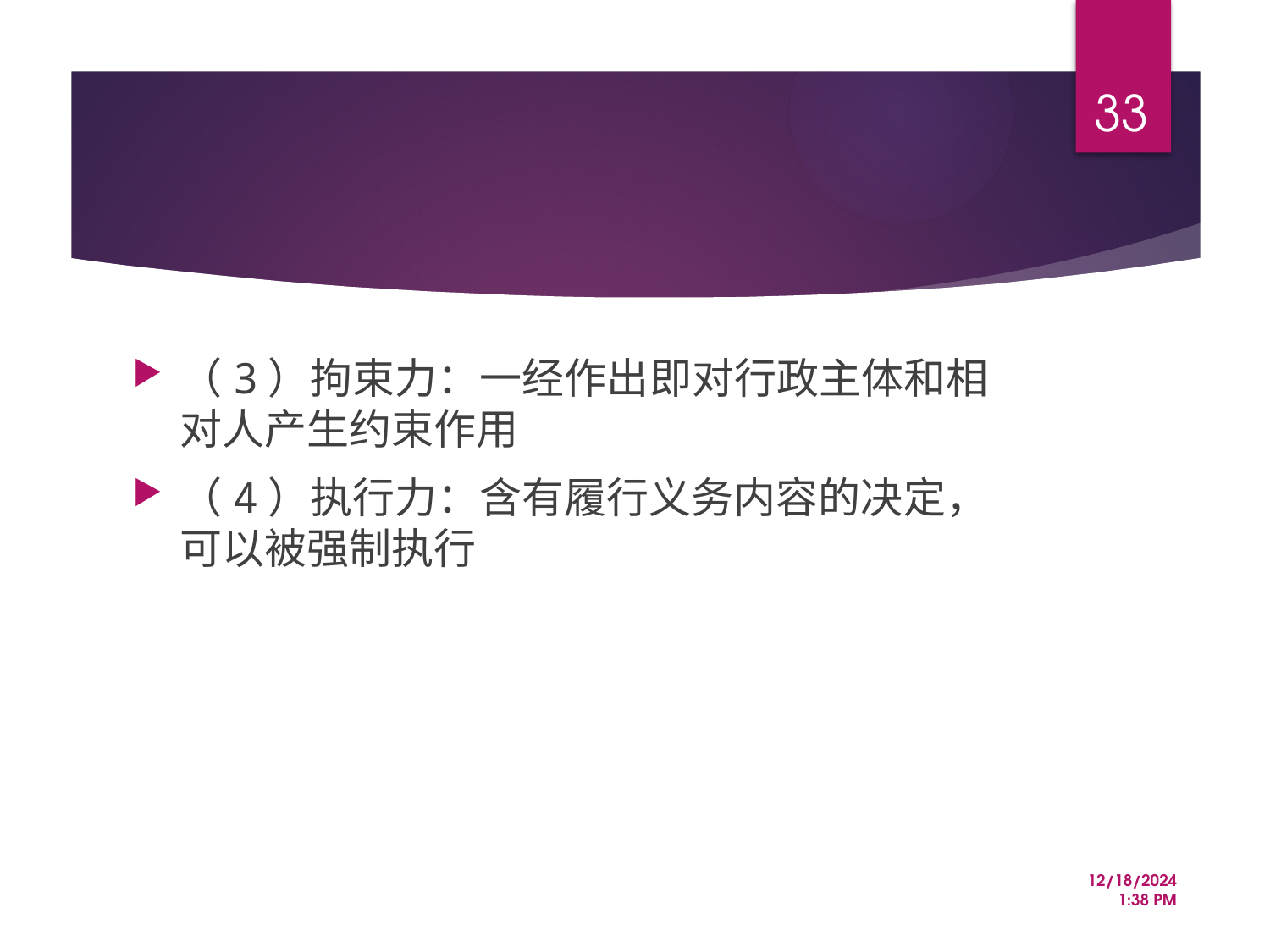

33
#
（3）拘束力：一经作出即对行政主体和相对人产生约束作用
（4）执行力：含有履行义务内容的决定，可以被强制执行

12/18/2024 1:38 PM